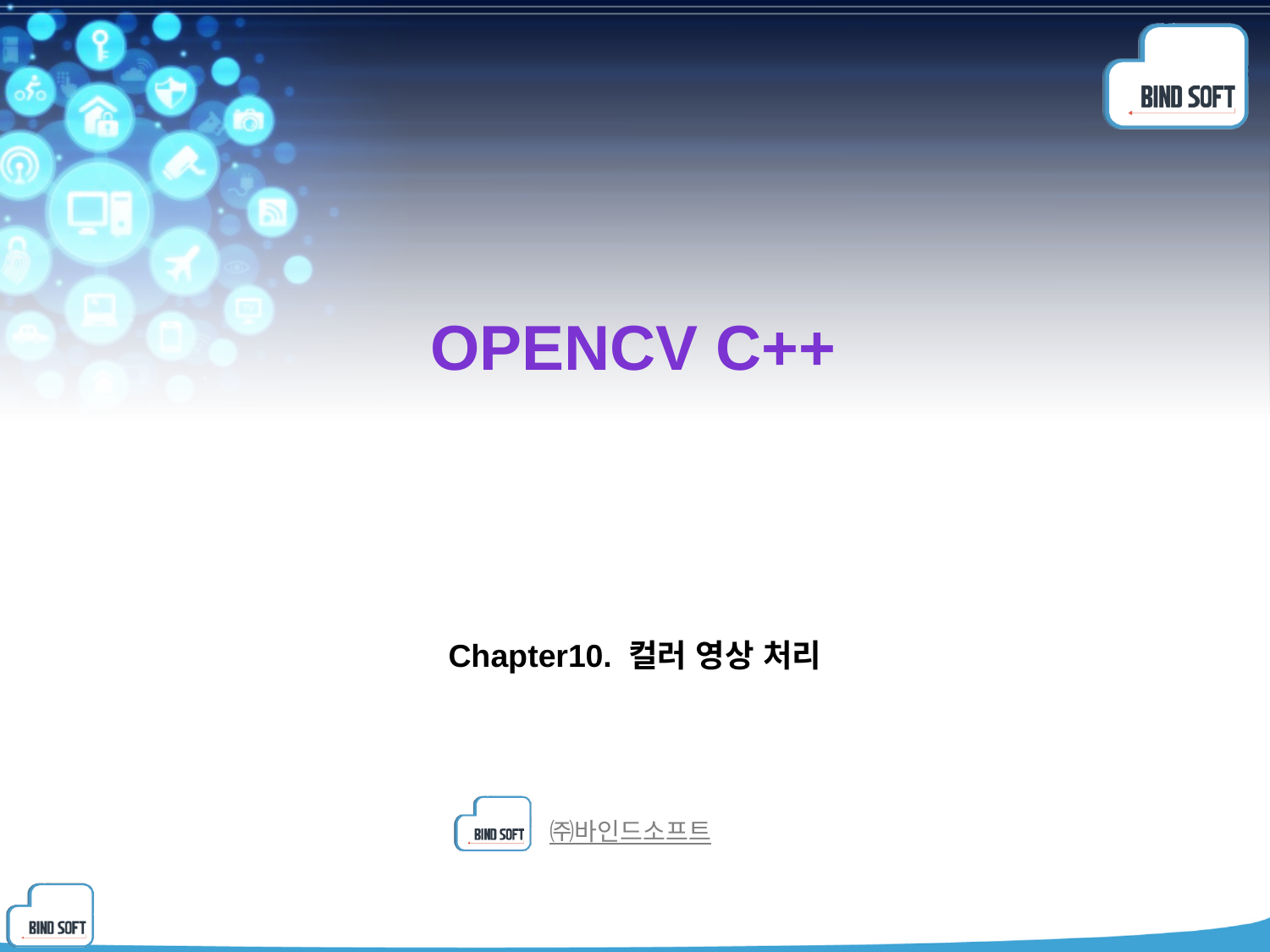

# Opencv C++
Chapter10. 컬러 영상 처리